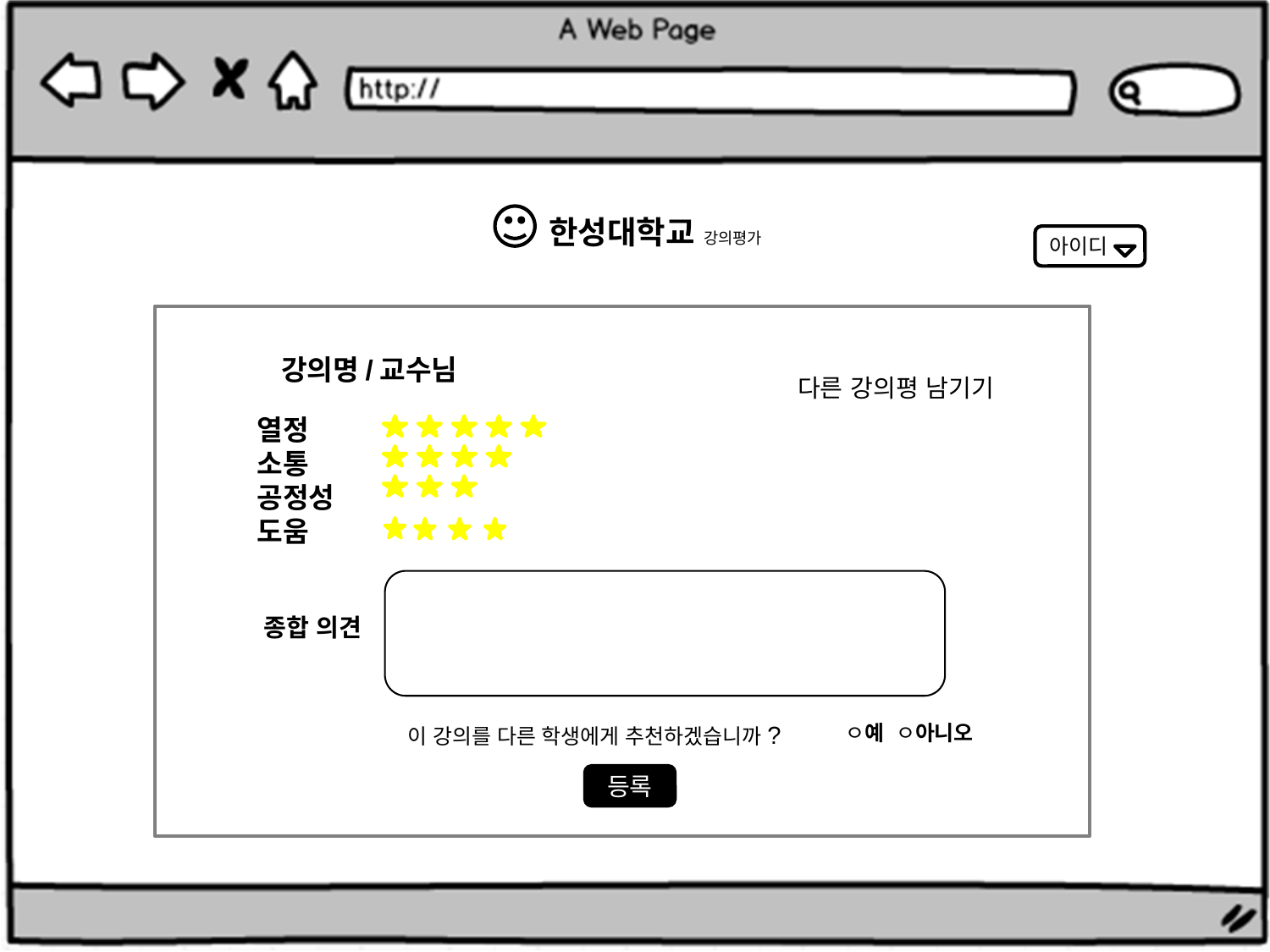

한성대학교 강의평가
아이디

강의명/교수님
다른 강의평 남기기
열정
소통
공정성
도움

종합 의견
이 강의를 다른 학생에게 추천하겠습니까?
ㅇ예  ㅇ아니오
등록